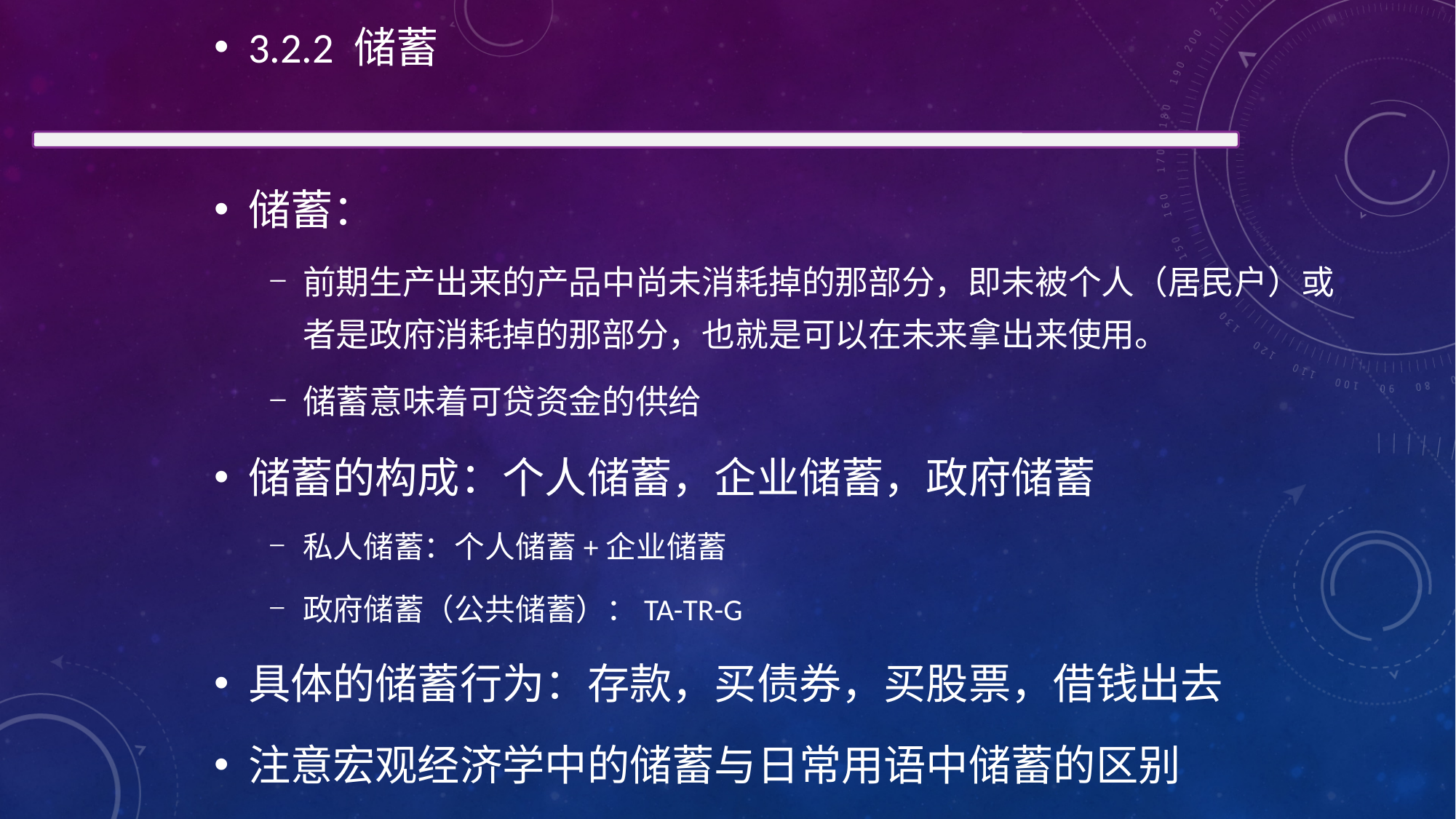

3.2.2 储蓄

储蓄：
前期生产出来的产品中尚未消耗掉的那部分，即未被个人（居民户）或者是政府消耗掉的那部分，也就是可以在未来拿出来使用。
储蓄意味着可贷资金的供给
储蓄的构成：个人储蓄，企业储蓄，政府储蓄
私人储蓄：个人储蓄+企业储蓄
政府储蓄（公共储蓄）：TA-TR-G
具体的储蓄行为：存款，买债券，买股票，借钱出去
注意宏观经济学中的储蓄与日常用语中储蓄的区别